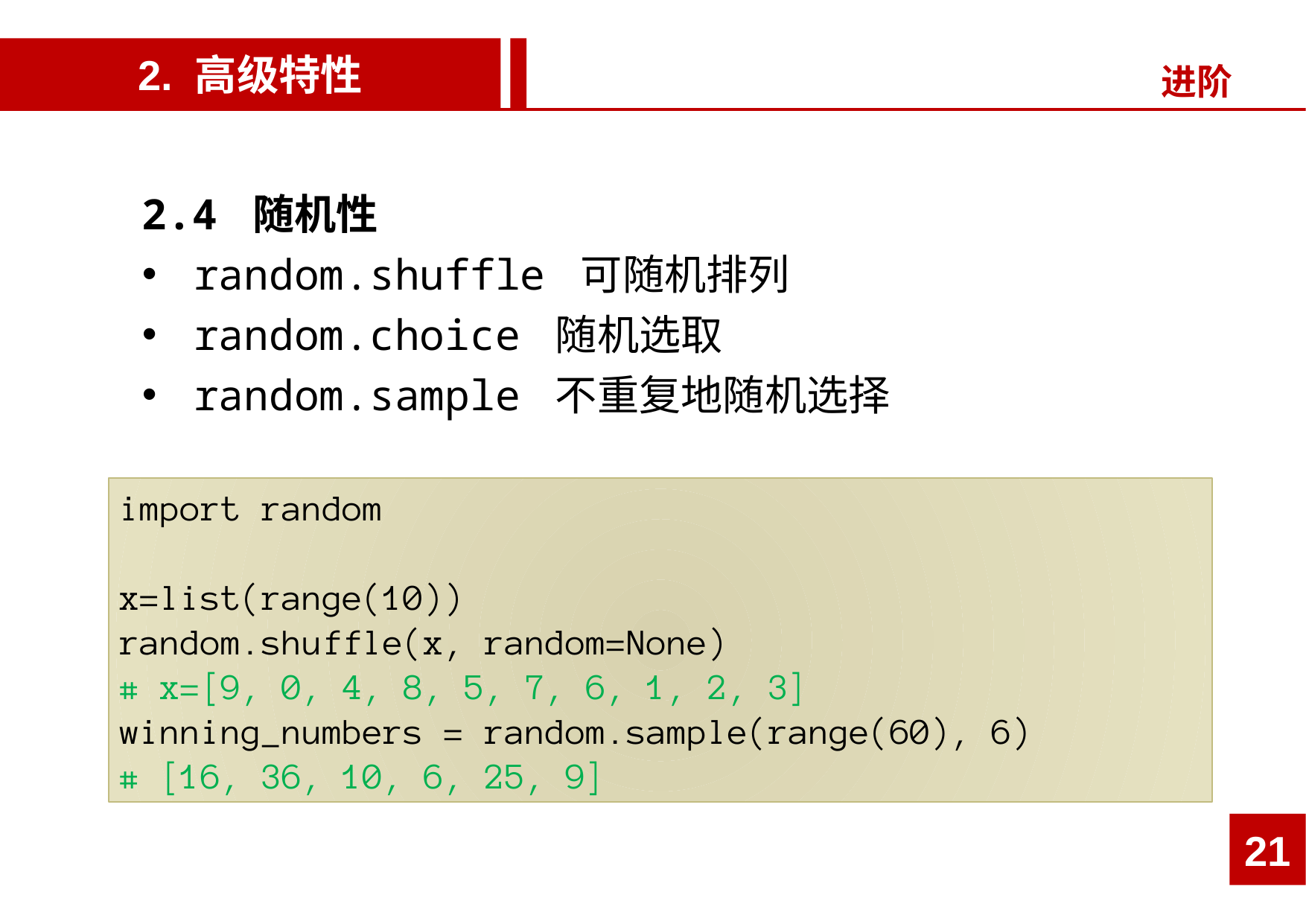

2. 高级特性

进阶
2.4 随机性
 random.shuffle 可随机排列
 random.choice 随机选取
 random.sample 不重复地随机选择
import random

x=list(range(10))
random.shuffle(x, random=None)
# x=[9, 0, 4, 8, 5, 7, 6, 1, 2, 3]
winning_numbers = random.sample(range(60), 6)
# [16, 36, 10, 6, 25, 9]
21